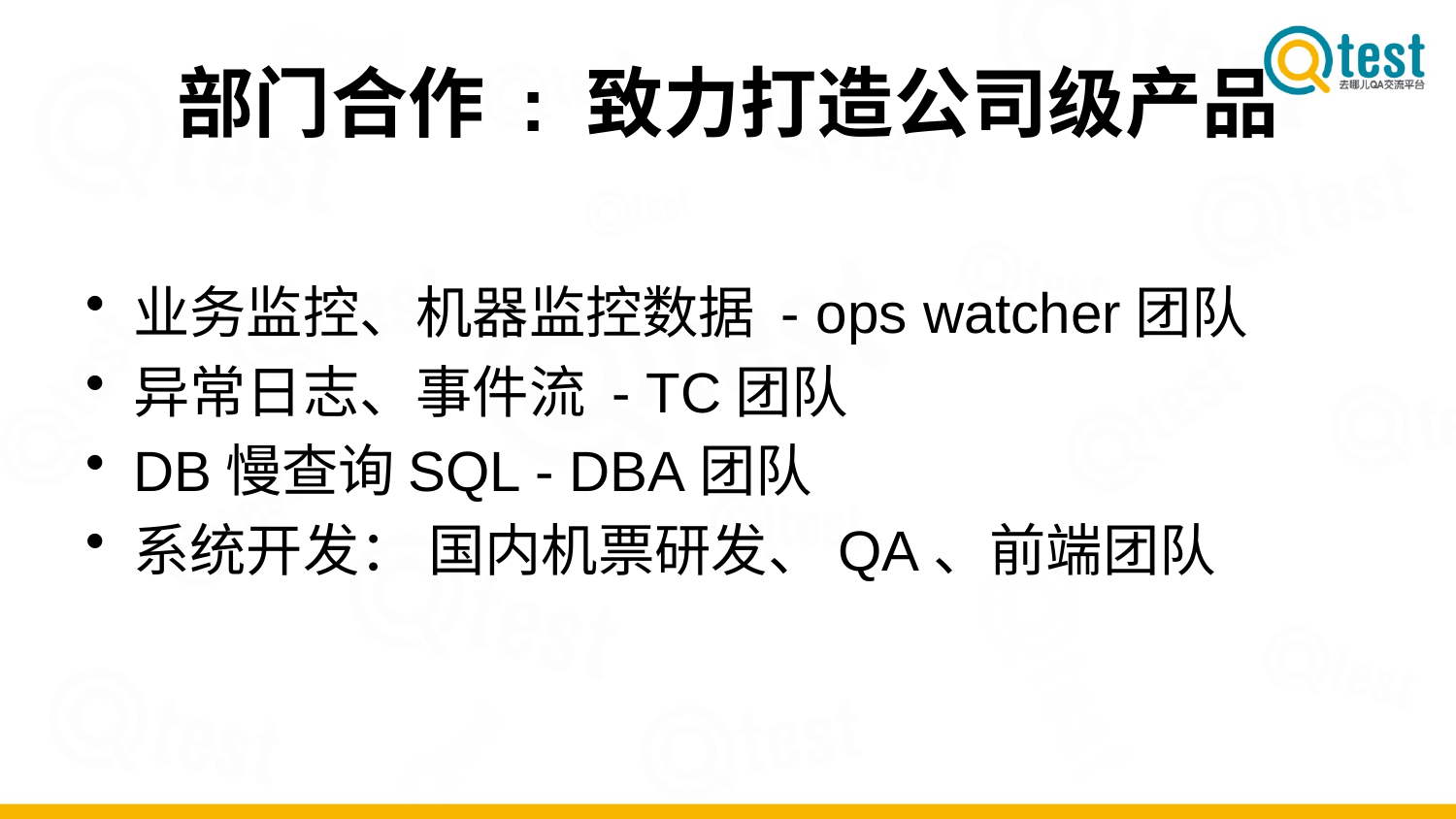

# 部门合作 : 致力打造公司级产品

业务监控、机器监控数据 - ops watcher团队
异常日志、事件流 - TC团队
DB慢查询SQL - DBA团队
系统开发： 国内机票研发、QA、前端团队